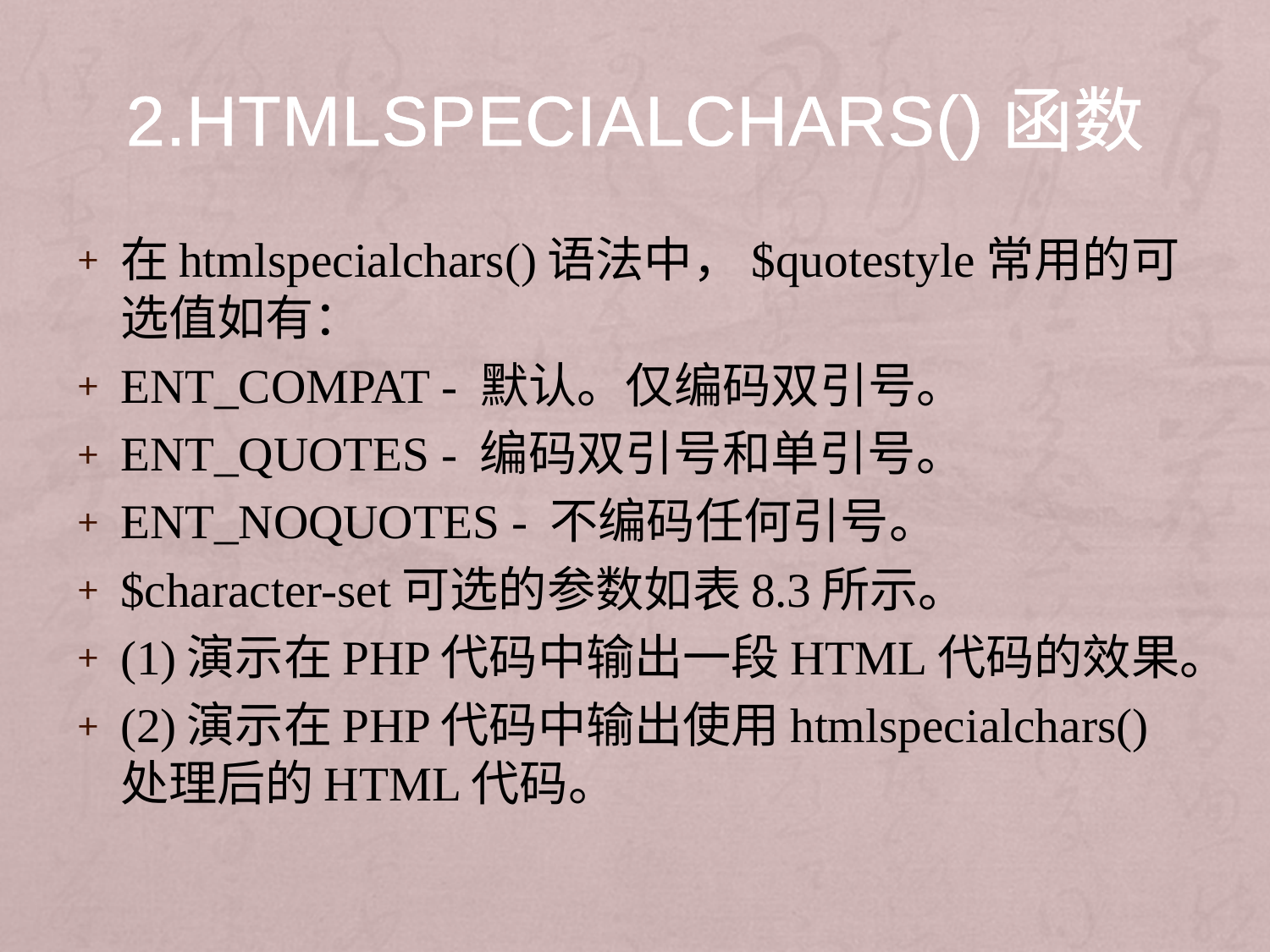

# 2.htmlspecialchars()函数
在htmlspecialchars()语法中，$quotestyle常用的可选值如有：
ENT_COMPAT - 默认。仅编码双引号。
ENT_QUOTES - 编码双引号和单引号。
ENT_NOQUOTES - 不编码任何引号。
$character-set可选的参数如表8.3所示。
(1)演示在PHP代码中输出一段HTML代码的效果。
(2)演示在PHP代码中输出使用htmlspecialchars()处理后的HTML代码。